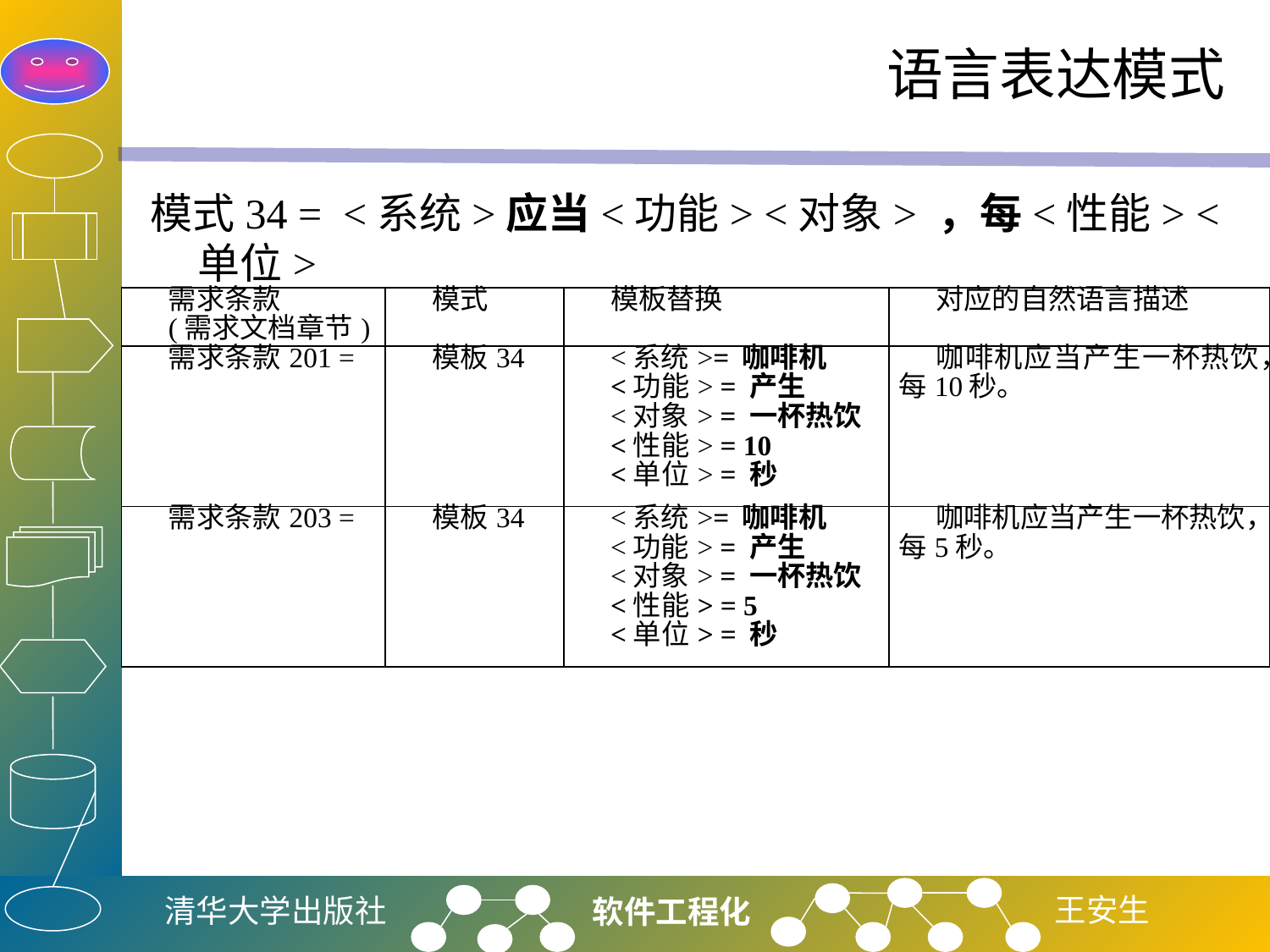

# 语言表达模式
模式34 =  <系统>应当<功能> <对象> ，每<性能> <单位>

| 需求条款 (需求文档章节) | 模式 | 模板替换 | 对应的自然语言描述 |
| --- | --- | --- | --- |
| 需求条款201 = | 模板34 | <系统>= 咖啡机 <功能> = 产生 <对象> = 一杯热饮 <性能> = 10 <单位> = 秒 | 咖啡机应当产生一杯热饮，每10秒。 |
| 需求条款203 = | 模板34 | <系统>= 咖啡机 <功能> = 产生 <对象> = 一杯热饮 <性能> = 5 <单位> = 秒 | 咖啡机应当产生一杯热饮，每5秒。 |